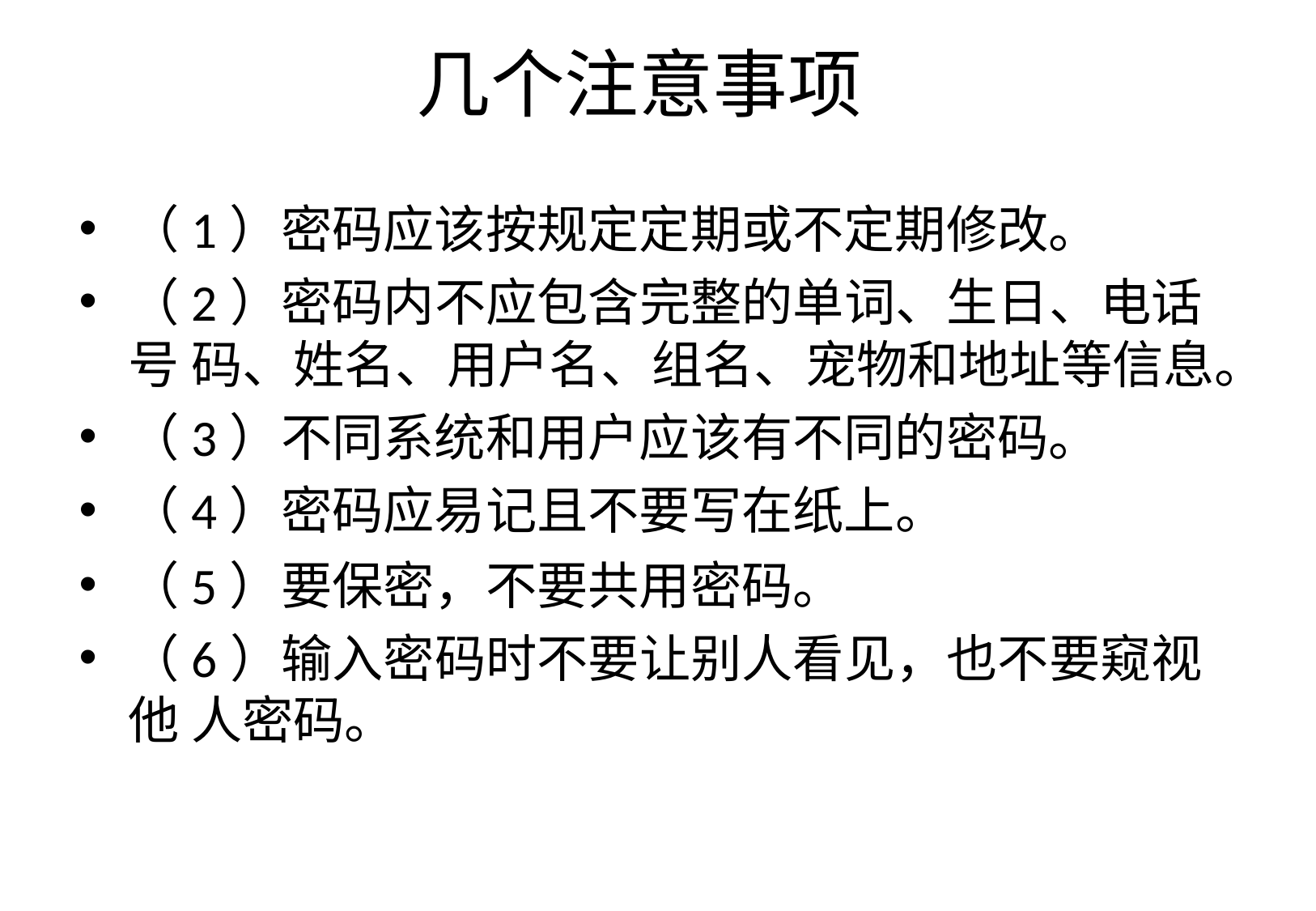

# 几个注意事项
（1）密码应该按规定定期或不定期修改。
（2）密码内不应包含完整的单词、生日、电话号 码、姓名、用户名、组名、宠物和地址等信息。
（3）不同系统和用户应该有不同的密码。
（4）密码应易记且不要写在纸上。
（5）要保密，不要共用密码。
（6）输入密码时不要让别人看见，也不要窥视他 人密码。